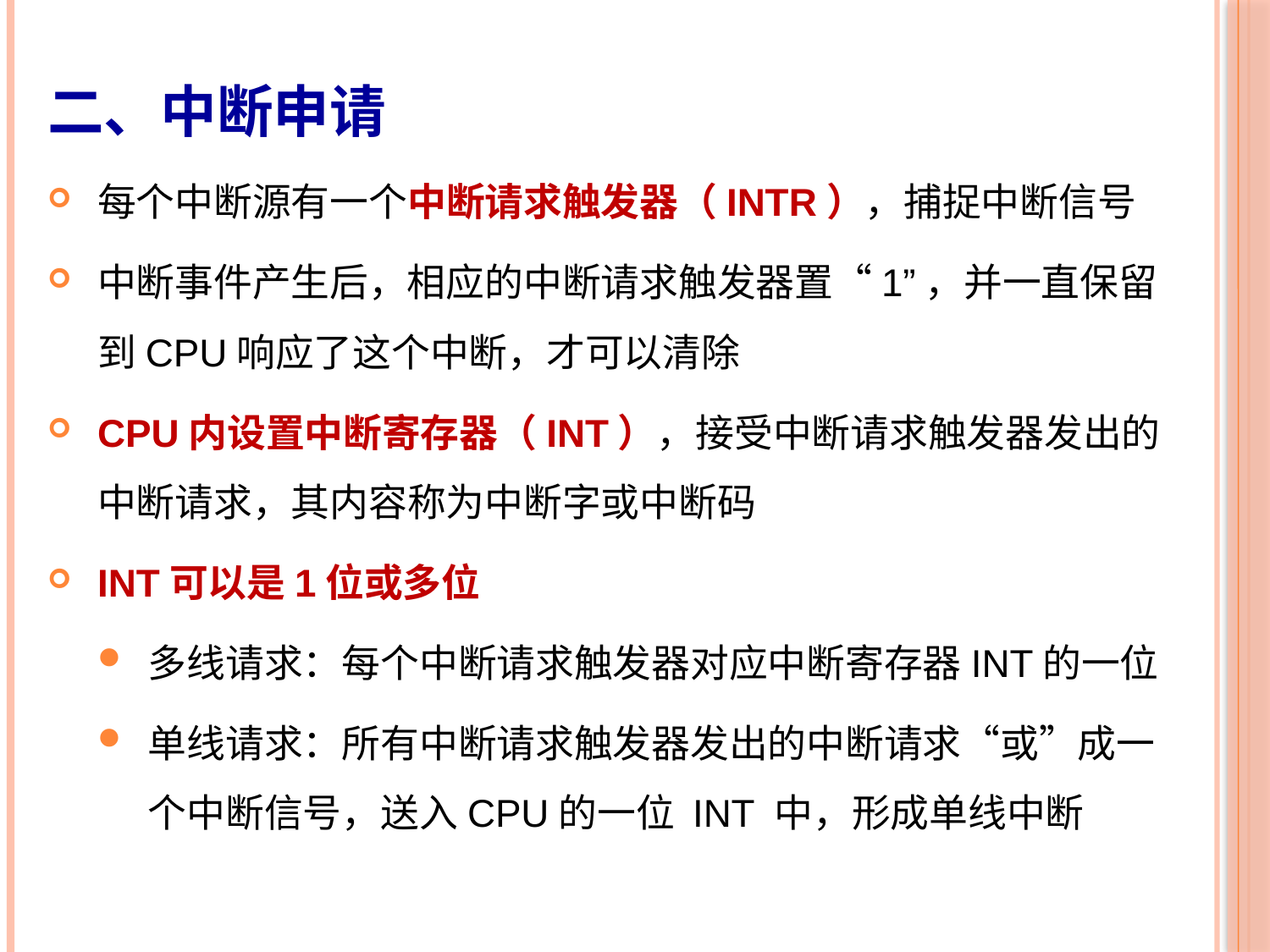

二、中断申请
每个中断源有一个中断请求触发器（INTR），捕捉中断信号
中断事件产生后，相应的中断请求触发器置“1”，并一直保留到CPU响应了这个中断，才可以清除
CPU内设置中断寄存器（INT），接受中断请求触发器发出的中断请求，其内容称为中断字或中断码
INT可以是1位或多位
多线请求：每个中断请求触发器对应中断寄存器INT的一位
单线请求：所有中断请求触发器发出的中断请求“或”成一个中断信号，送入CPU的一位 INT 中，形成单线中断